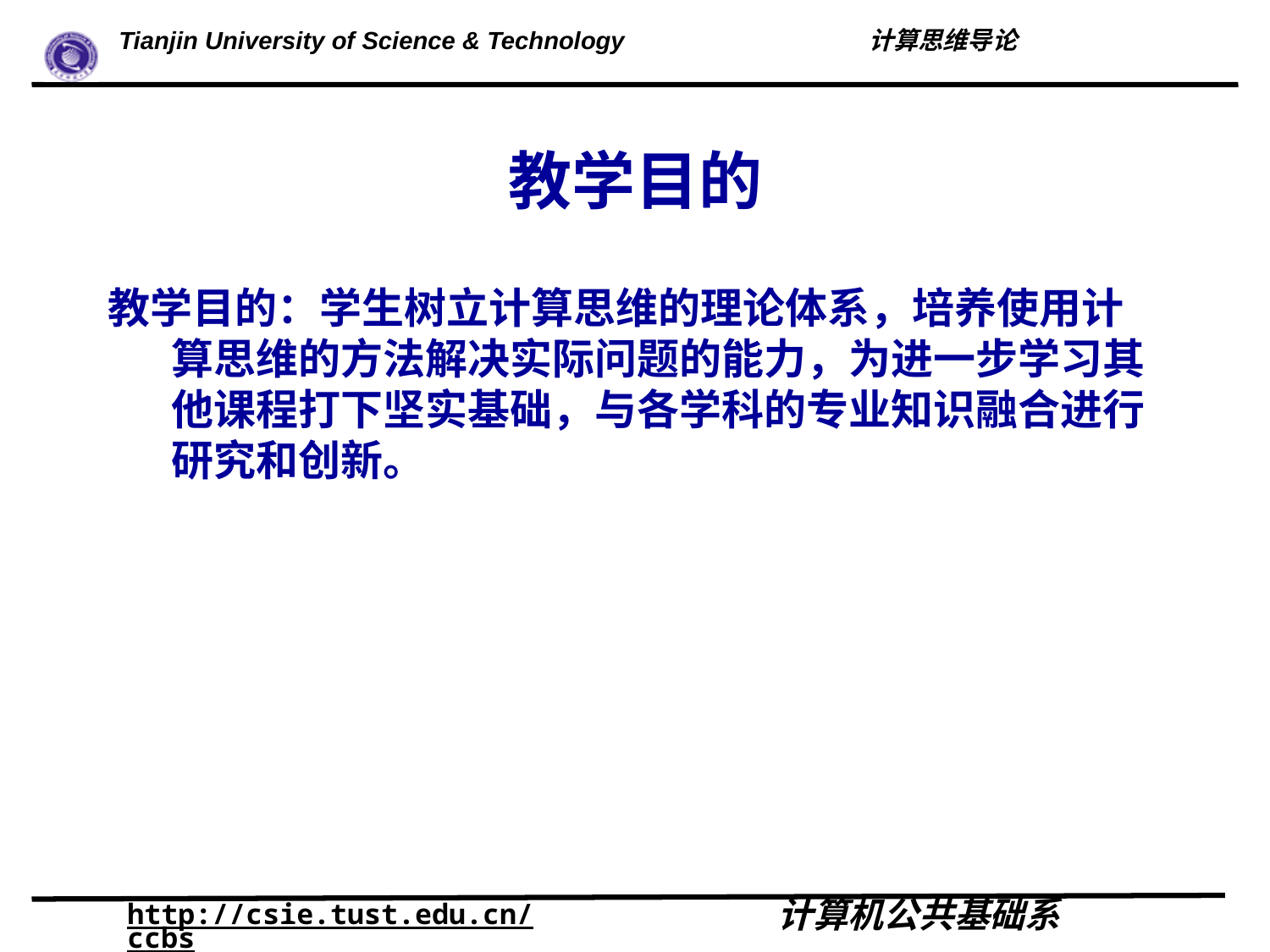

# 教学目的
教学目的：学生树立计算思维的理论体系，培养使用计算思维的方法解决实际问题的能力，为进一步学习其他课程打下坚实基础，与各学科的专业知识融合进行研究和创新。